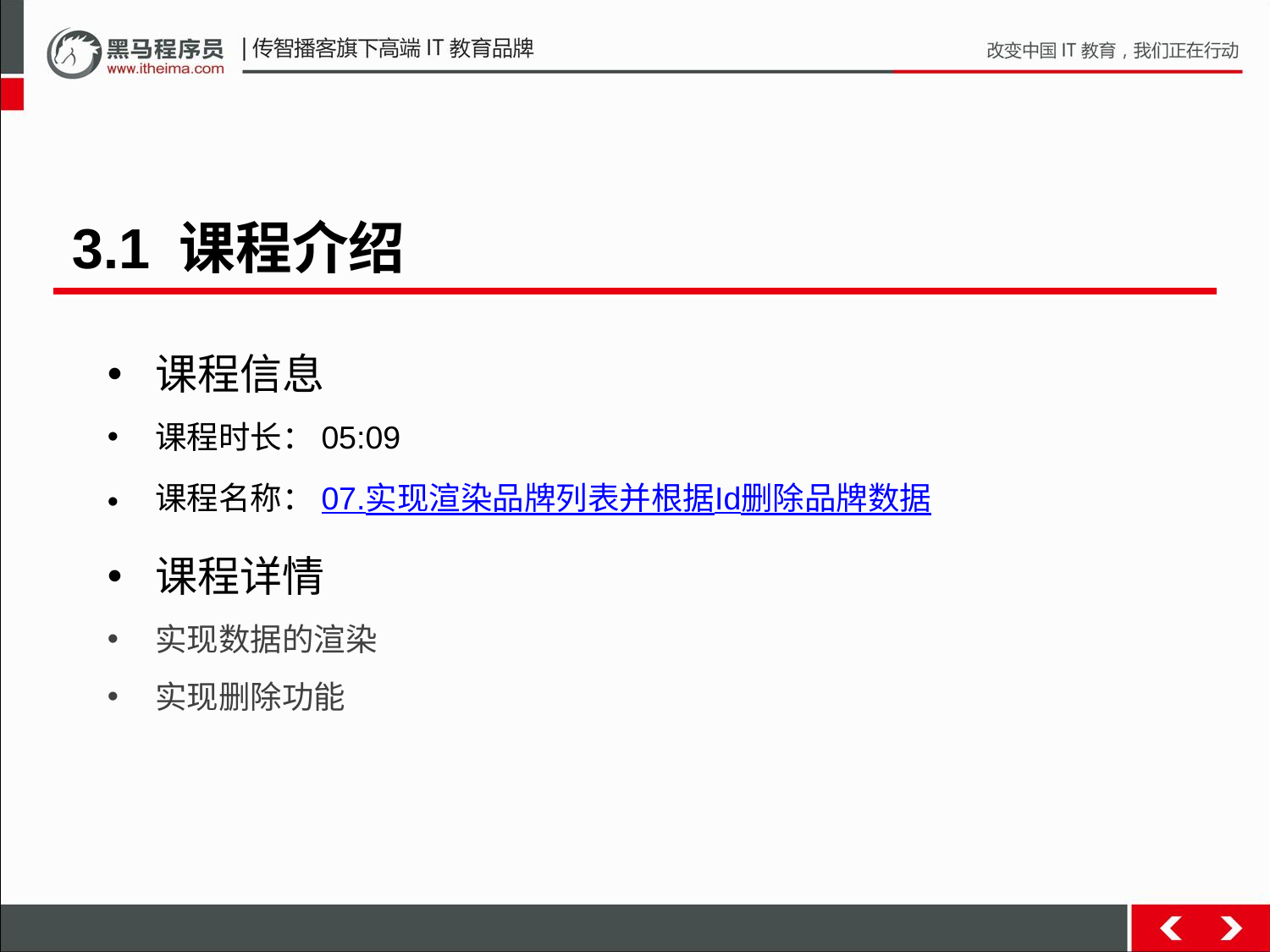

3.1 课程介绍
课程信息
课程时长：05:09
课程名称：07.实现渲染品牌列表并根据Id删除品牌数据
课程详情
实现数据的渲染
实现删除功能